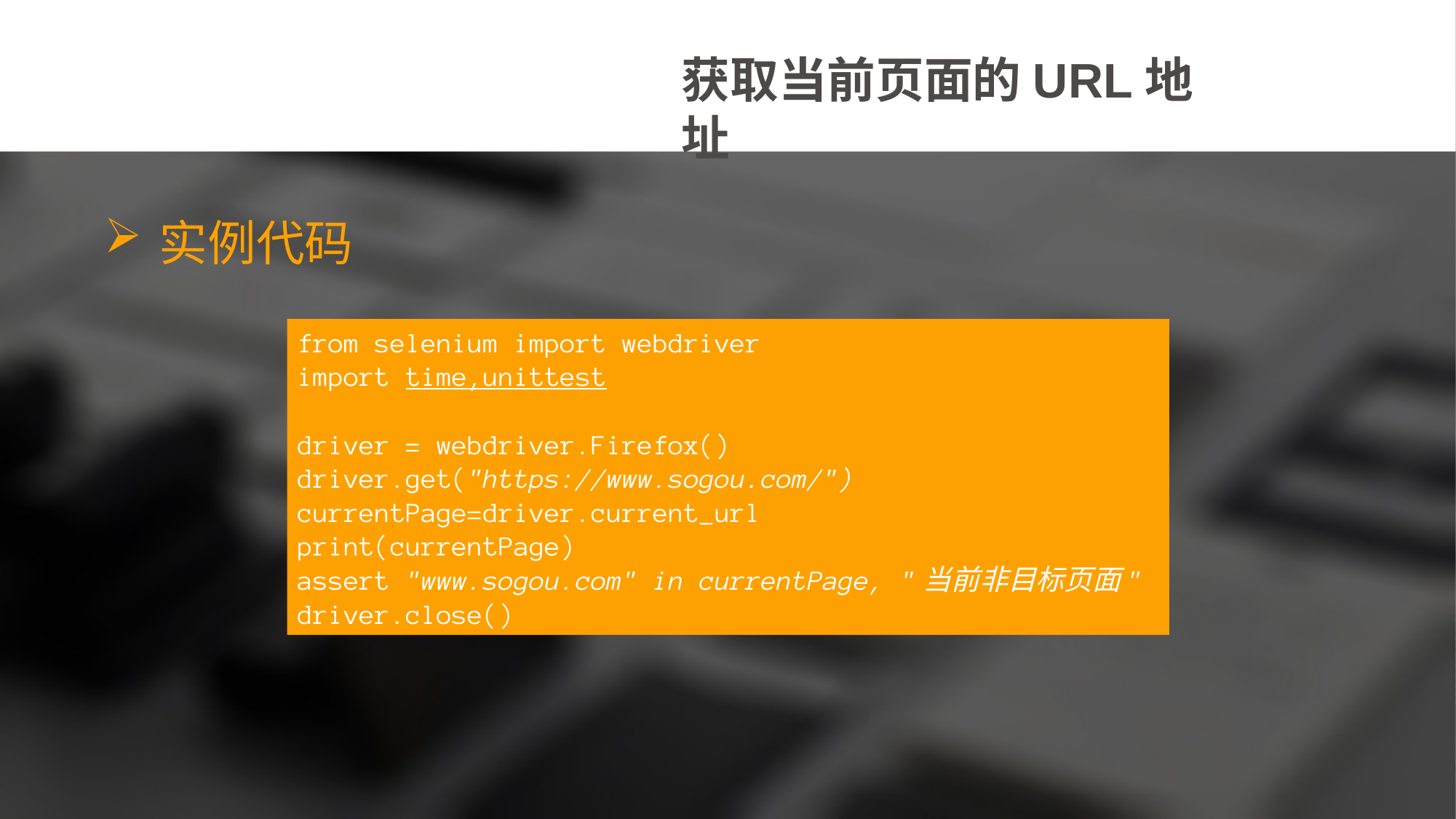

获取当前页面的URL地址
实例代码
from selenium import webdriver
import time,unittest

driver = webdriver.Firefox()
driver.get("https://www.sogou.com/")
currentPage=driver.current_url
print(currentPage)
assert "www.sogou.com" in currentPage, "当前非目标页面"
driver.close()